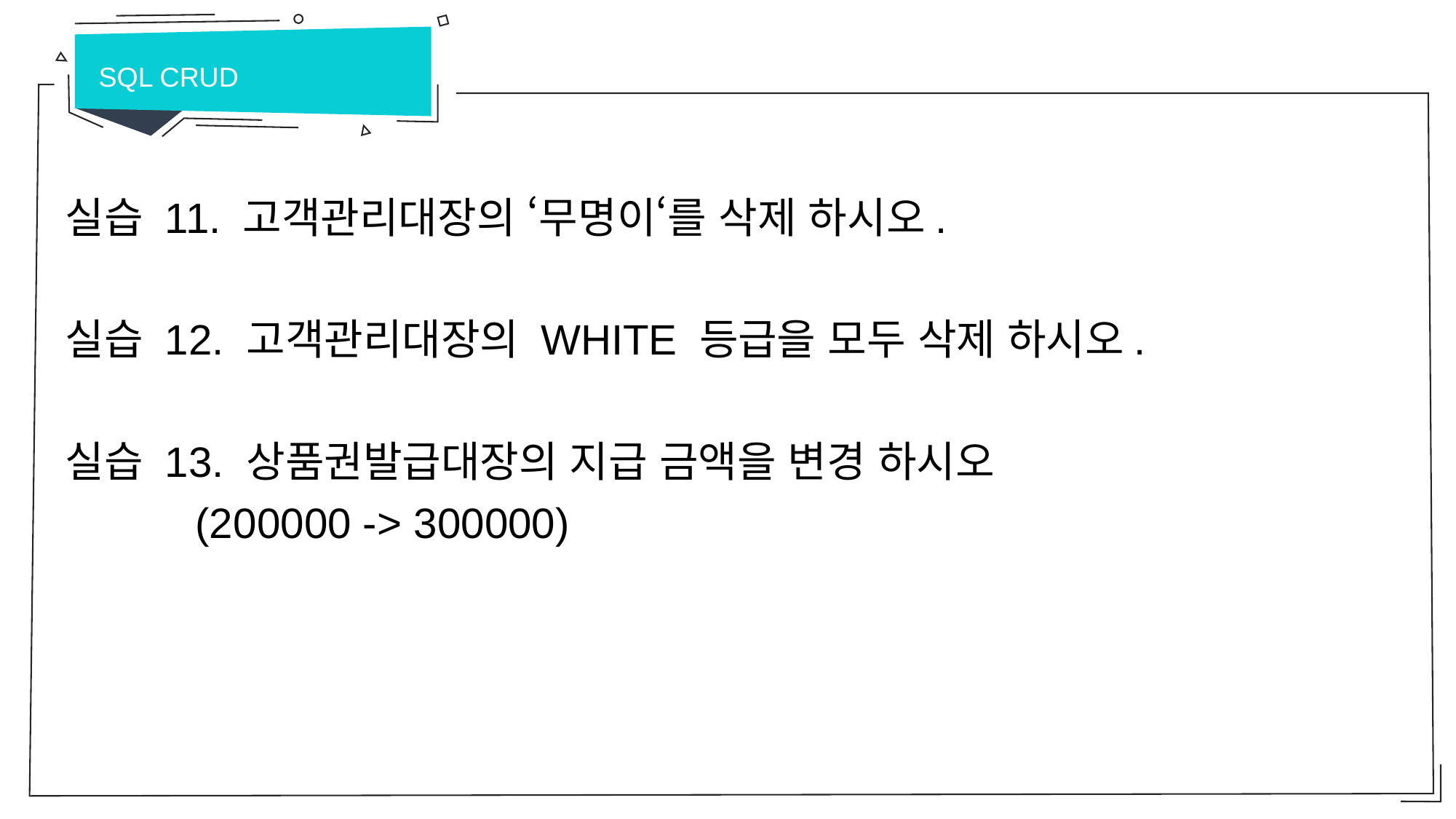

SQL CRUD
실습 11. 고객관리대장의 ‘무명이‘를 삭제 하시오.

실습 12. 고객관리대장의 WHITE 등급을 모두 삭제 하시오.

실습 13. 상품권발급대장의 지급 금액을 변경 하시오
           (200000 -> 300000)